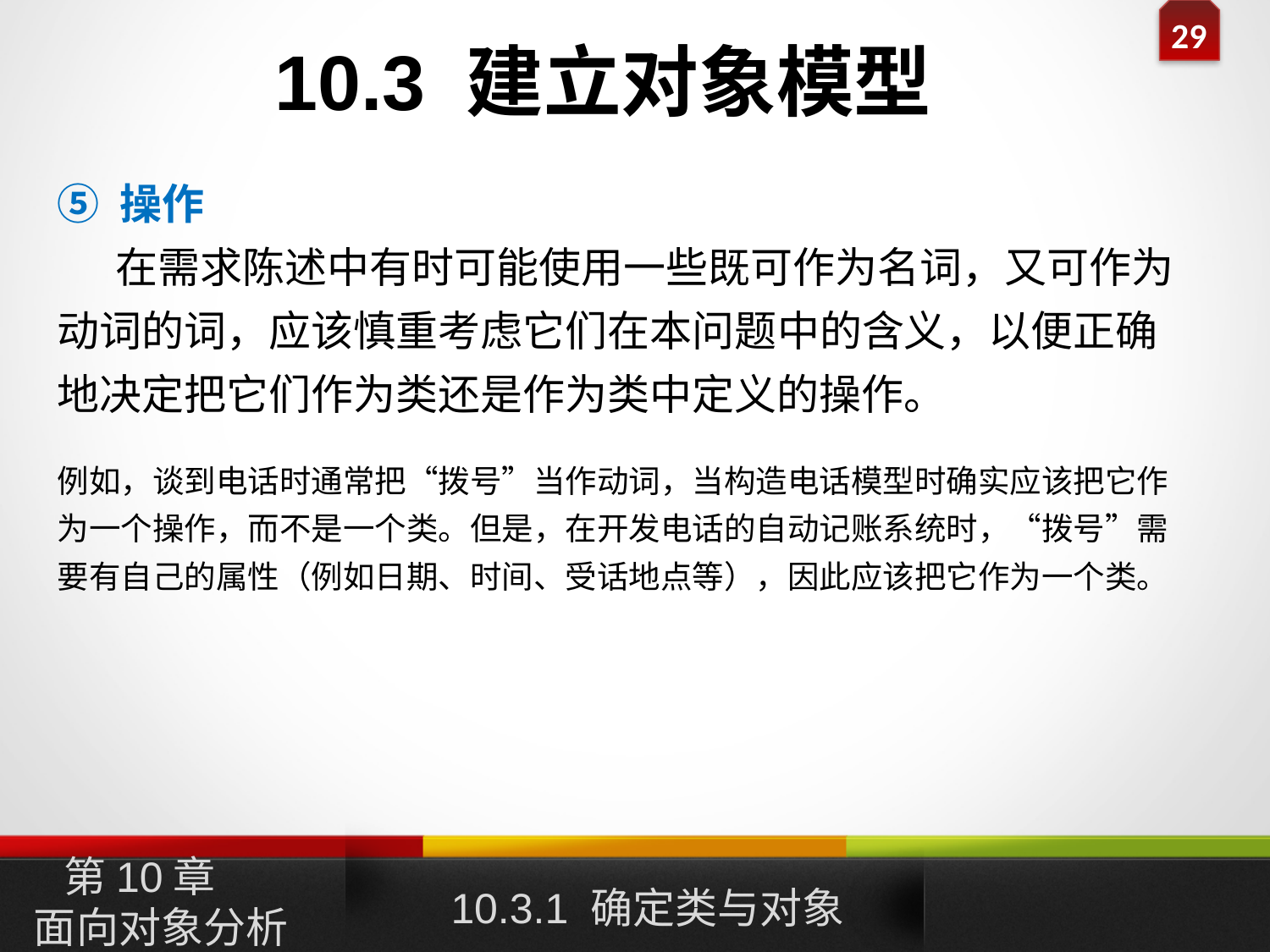

10.3 建立对象模型
⑤ 操作
     在需求陈述中有时可能使用一些既可作为名词，又可作为动词的词，应该慎重考虑它们在本问题中的含义，以便正确地决定把它们作为类还是作为类中定义的操作。
例如，谈到电话时通常把“拨号”当作动词，当构造电话模型时确实应该把它作为一个操作，而不是一个类。但是，在开发电话的自动记账系统时，“拨号”需要有自己的属性（例如日期、时间、受话地点等），因此应该把它作为一个类。
10.3.1 确定类与对象